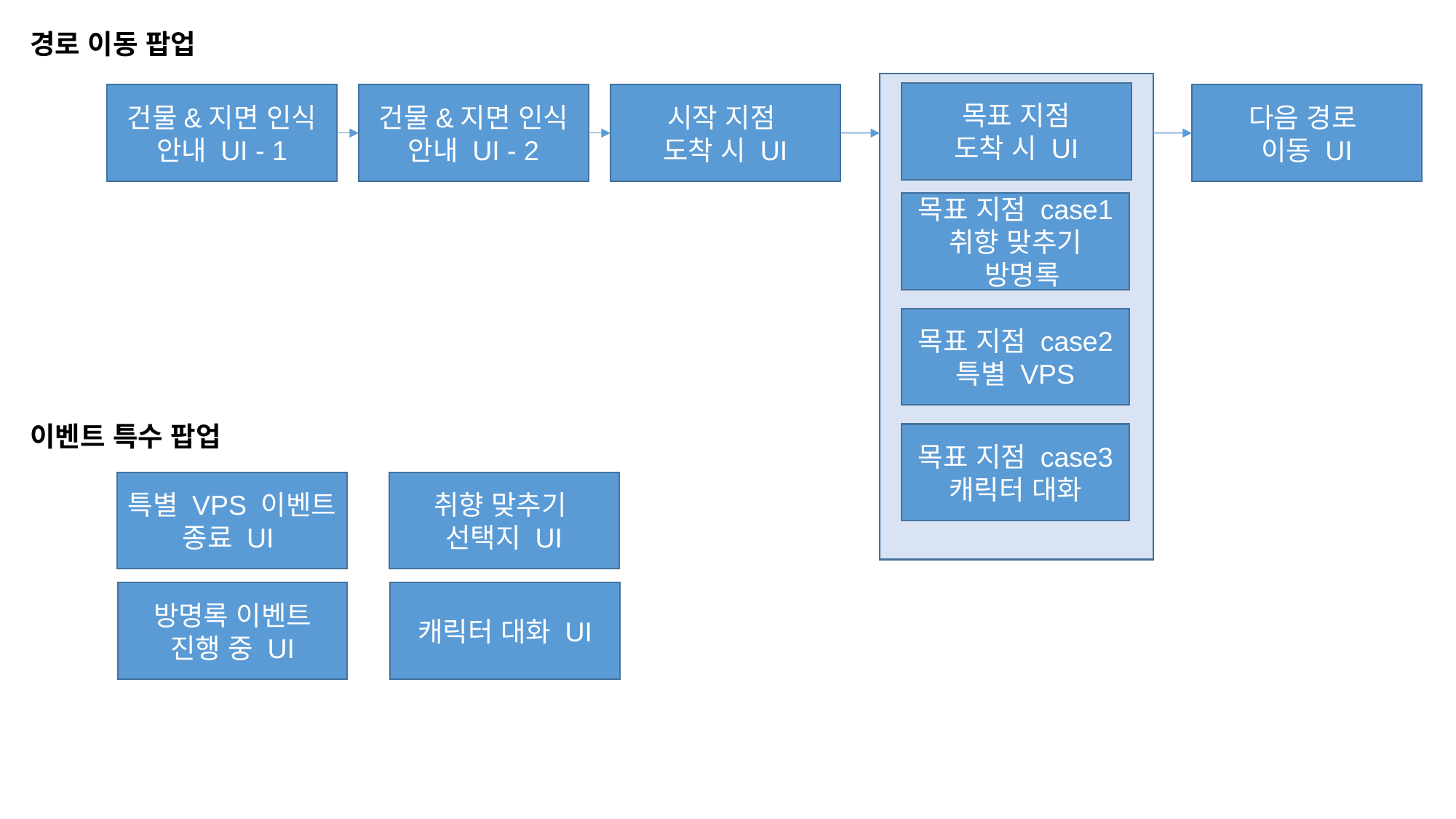

경로 이동 팝업

목표 지점
도착 시 UI
건물&지면 인식 안내 UI - 1
건물&지면 인식 안내 UI - 2
시작 지점
도착 시 UI
다음 경로
이동 UI
목표 지점 case1
취향 맞추기
 방명록
목표 지점 case2
특별 VPS
이벤트 특수 팝업
목표 지점 case3
캐릭터 대화
특별 VPS 이벤트
종료 UI
취향 맞추기
선택지 UI
방명록 이벤트
진행 중 UI
캐릭터 대화 UI